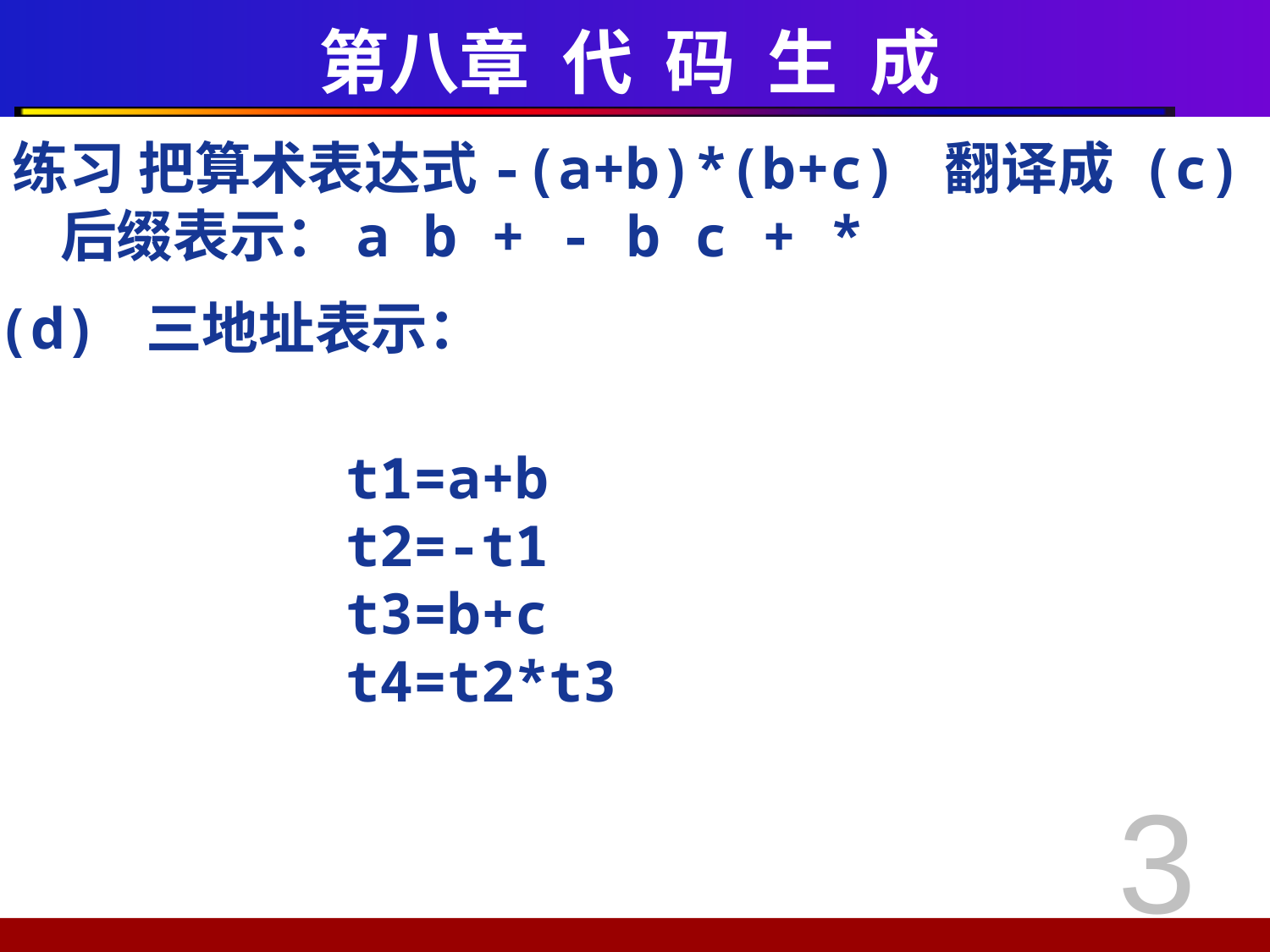

# 第八章  代  码  生  成
练习 把算术表达式-(a+b)*(b+c) 翻译成 (c) 后缀表示：a b + - b c + *
(d) 三地址表示：
t1=a+b
t2=-t1
t3=b+c
t4=t2*t3
3